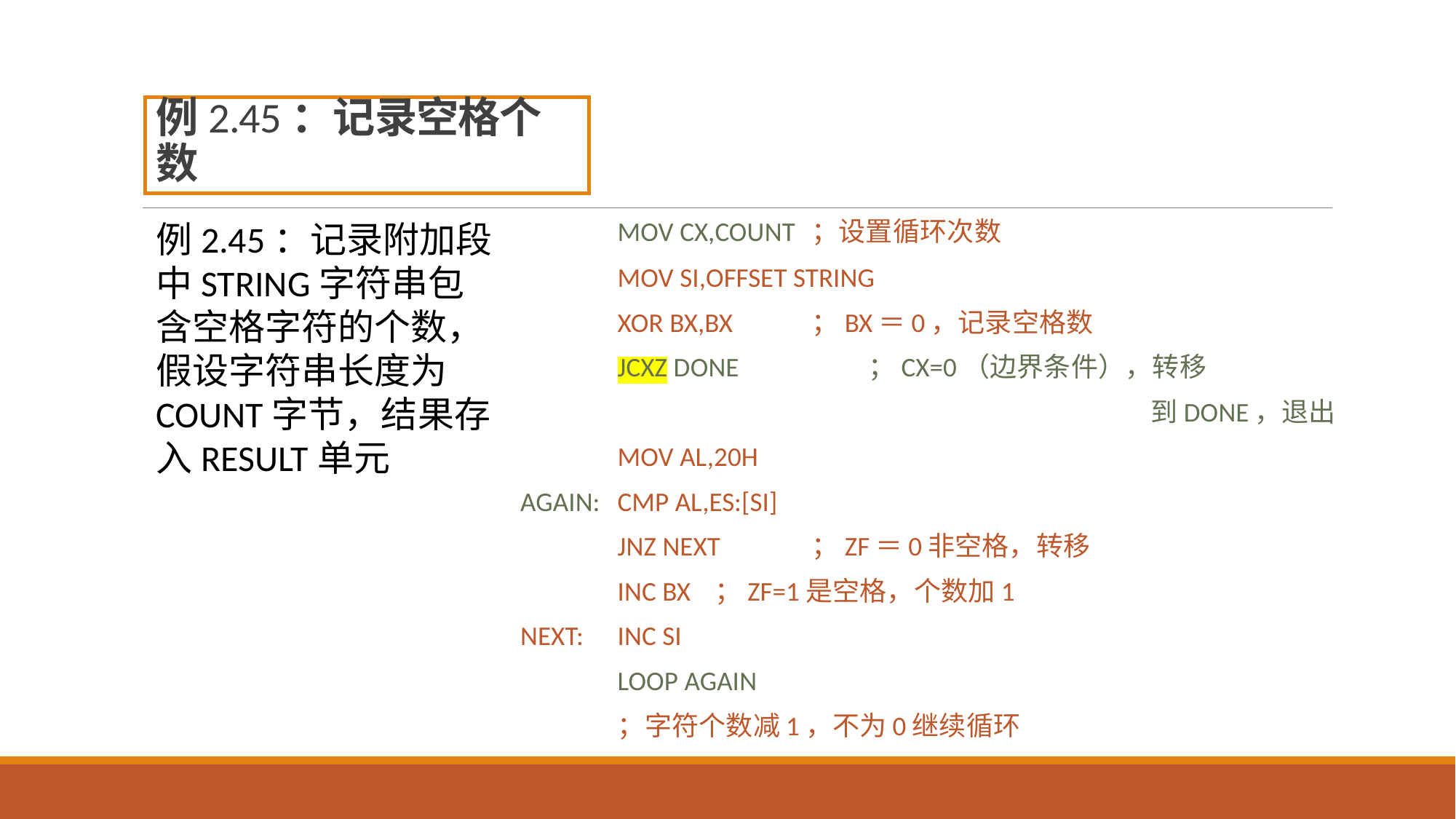

# 例2.45：记录空格个数
	MOV CX,COUNT	；设置循环次数
	MOV SI,OFFSET STRING
	XOR BX,BX	；BX＝0，记录空格数
	JCXZ DONE                    ；CX=0（边界条件），转移
到DONE，退出
	MOV AL,20H
AGAIN:	CMP AL,ES:[SI]
	JNZ NEXT	；ZF＝0非空格，转移
	INC BX	；ZF=1是空格，个数加1
NEXT:	INC SI
	LOOP AGAIN
	；字符个数减1，不为0继续循环
例2.45：记录附加段中STRING字符串包含空格字符的个数，假设字符串长度为COUNT字节，结果存入RESULT单元